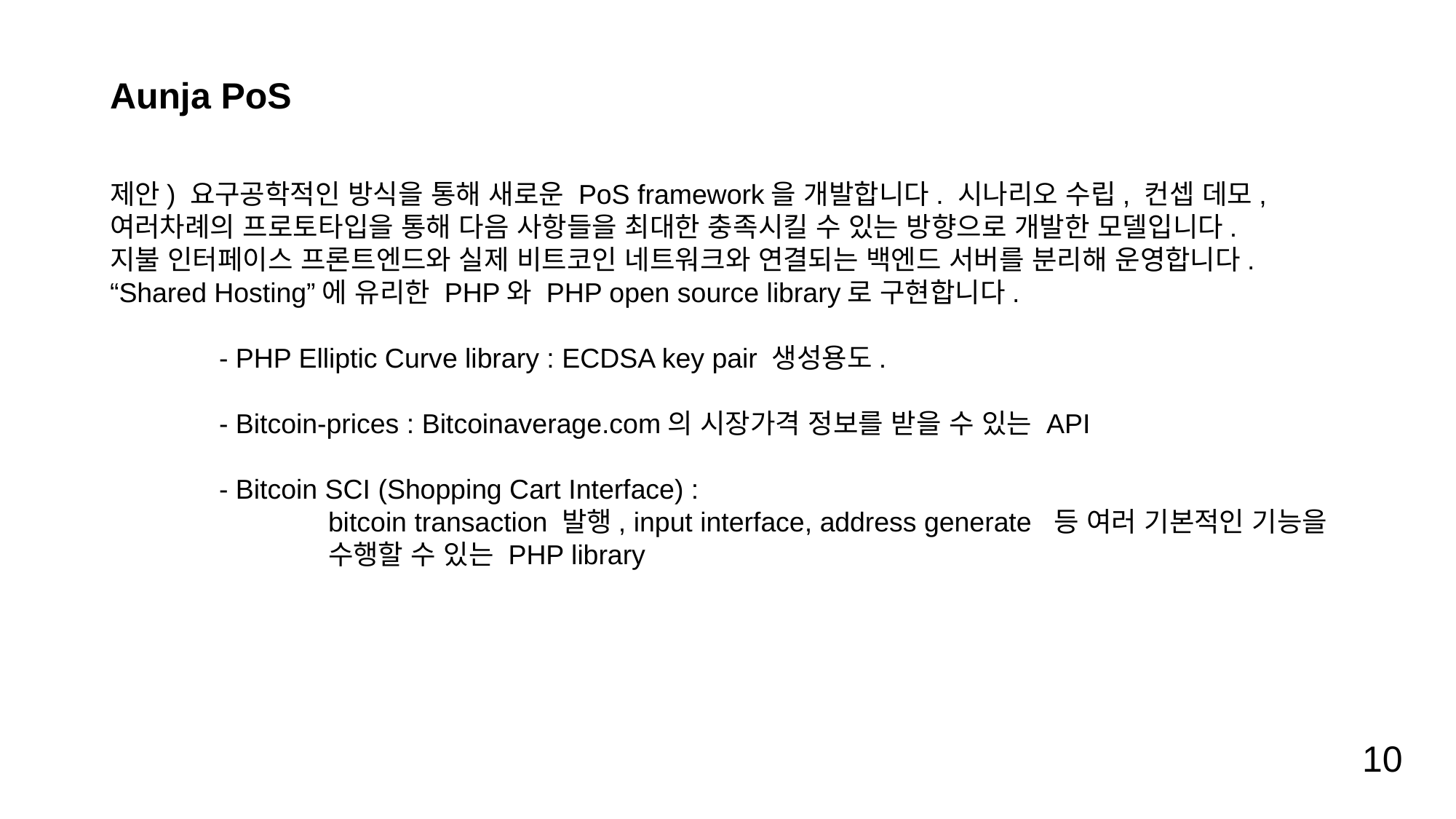

Aunja PoS
제안) 요구공학적인 방식을 통해 새로운 PoS framework을 개발합니다. 시나리오 수립, 컨셉 데모, 여러차례의 프로토타입을 통해 다음 사항들을 최대한 충족시킬 수 있는 방향으로 개발한 모델입니다.
지불 인터페이스 프론트엔드와 실제 비트코인 네트워크와 연결되는 백엔드 서버를 분리해 운영합니다.
“Shared Hosting”에 유리한 PHP와 PHP open source library로 구현합니다.
	- PHP Elliptic Curve library : ECDSA key pair 생성용도.
	- Bitcoin-prices : Bitcoinaverage.com의 시장가격 정보를 받을 수 있는 API
	- Bitcoin SCI (Shopping Cart Interface) :
		bitcoin transaction 발행, input interface, address generate  등 여러 기본적인 기능을 		수행할 수 있는 PHP library

10